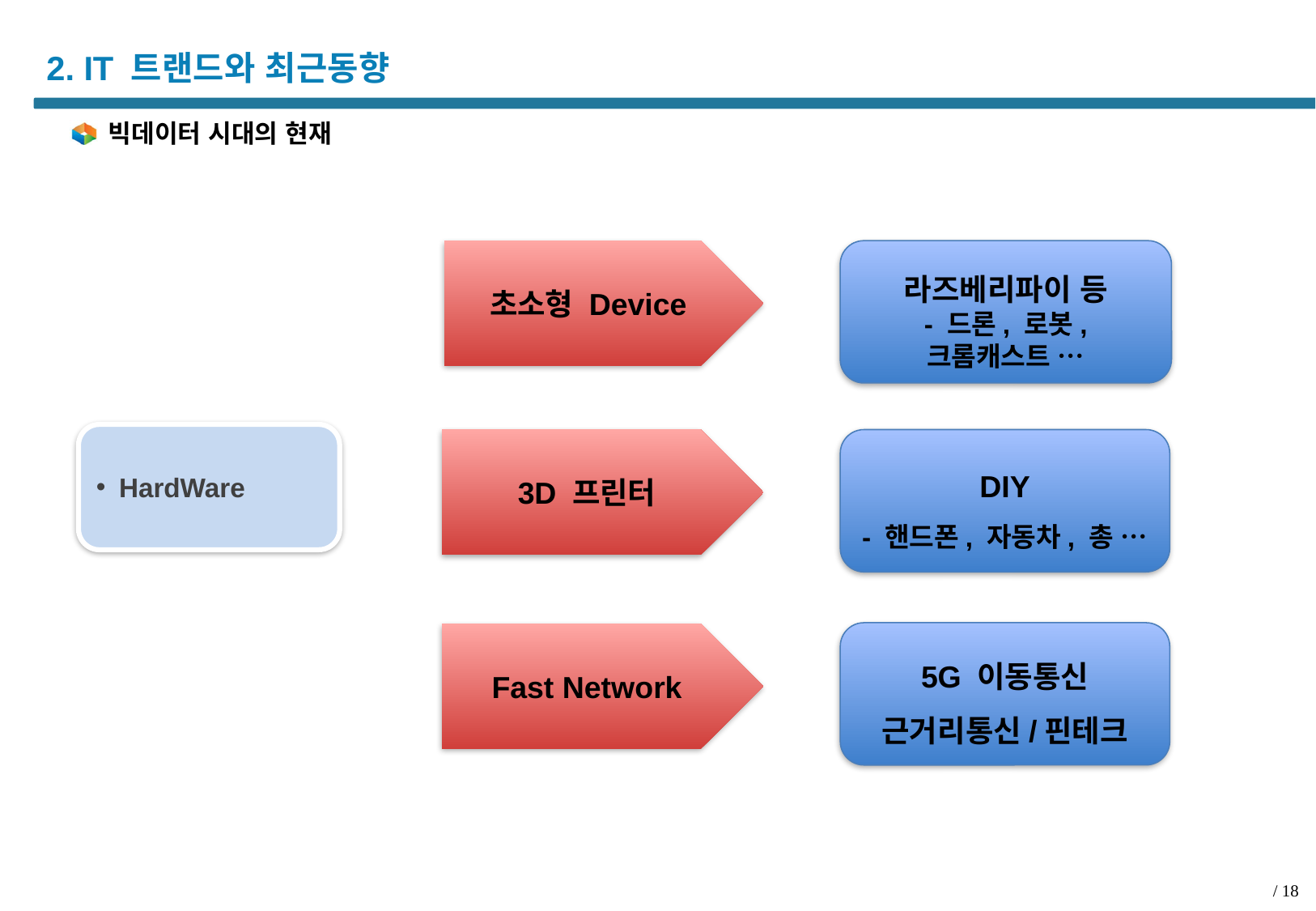

# 2. IT 트랜드와 최근동향
빅데이터 시대의 현재
초소형 Device
라즈베리파이 등
- 드론, 로봇, 크롬캐스트 …
HardWare
DIY
- 핸드폰, 자동차, 총 …
3D 프린터
5G 이동통신
근거리통신/핀테크
Fast Network
/ 18